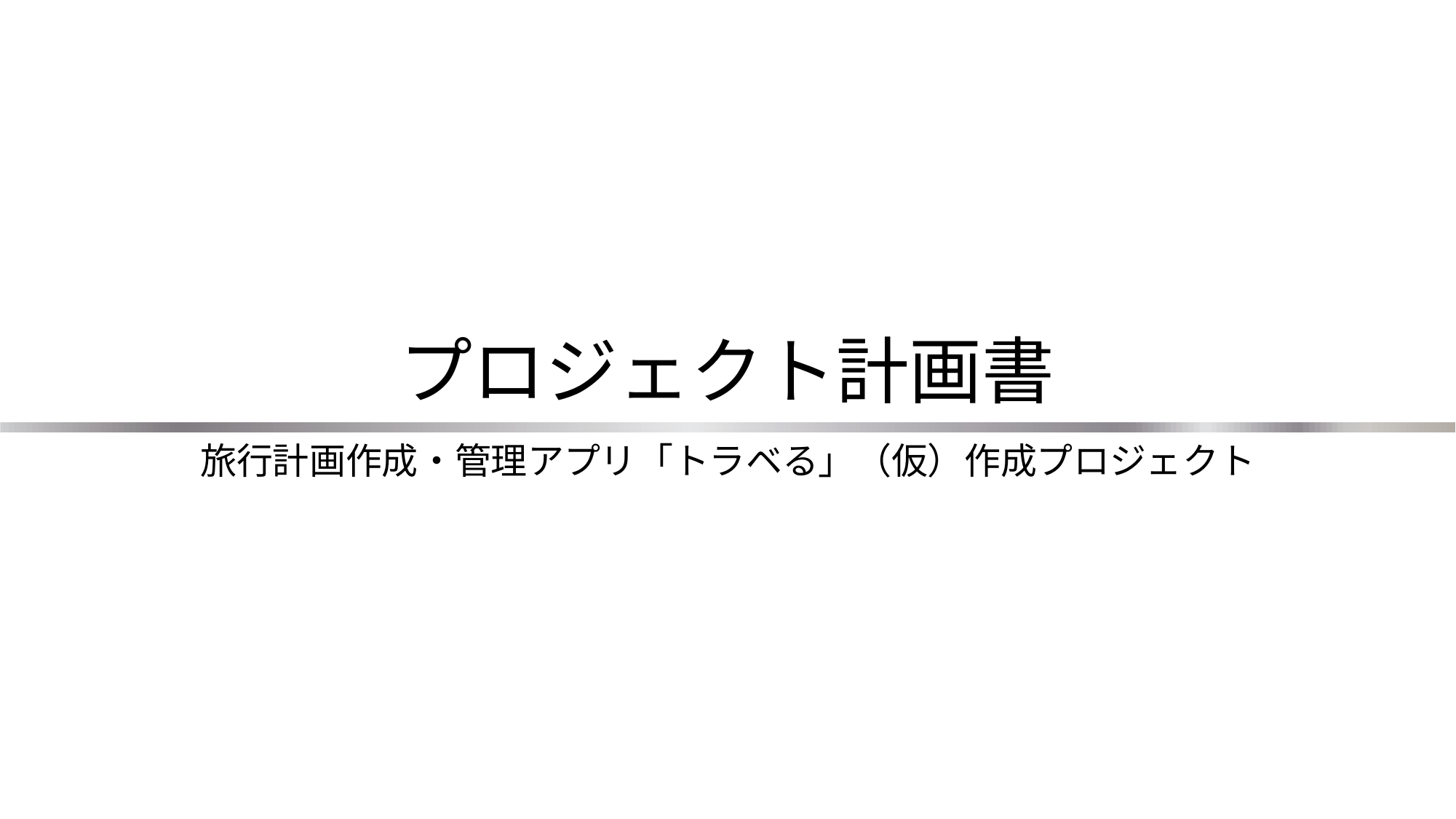

# プロジェクト計画書
旅行計画作成・管理アプリ「トラベる」（仮）作成プロジェクト